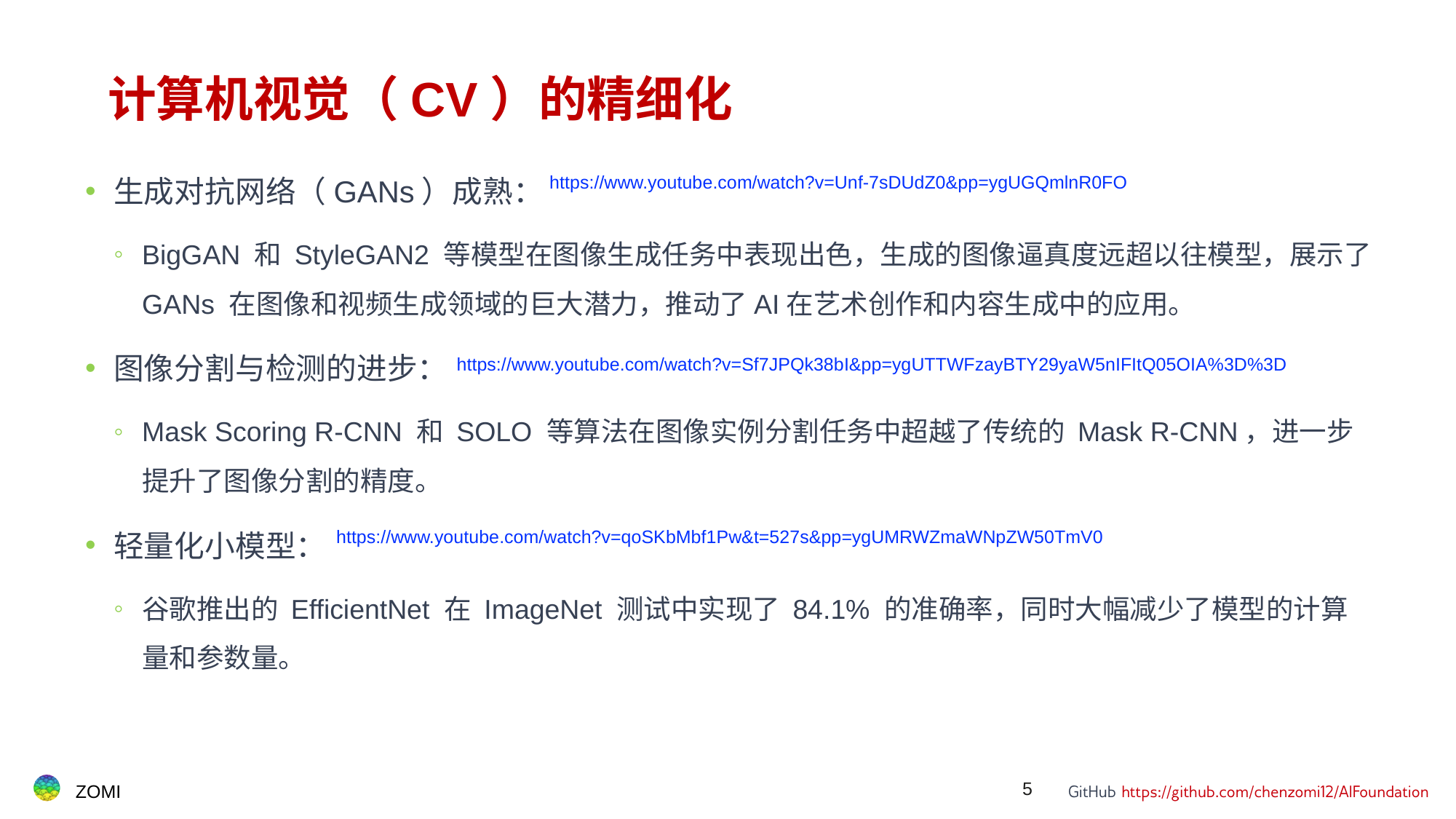

# 计算机视觉（CV）的精细化
生成对抗网络（GANs）成熟：
BigGAN 和 StyleGAN2 等模型在图像生成任务中表现出色，生成的图像逼真度远超以往模型，展示了 GANs 在图像和视频生成领域的巨大潜力，推动了AI在艺术创作和内容生成中的应用。
图像分割与检测的进步：
Mask Scoring R-CNN 和 SOLO 等算法在图像实例分割任务中超越了传统的 Mask R-CNN，进一步提升了图像分割的精度。
轻量化小模型：
谷歌推出的 EfficientNet 在 ImageNet 测试中实现了 84.1% 的准确率，同时大幅减少了模型的计算量和参数量。

https://www.youtube.com/watch?v=Unf-7sDUdZ0&pp=ygUGQmlnR0FO
https://www.youtube.com/watch?v=Sf7JPQk38bI&pp=ygUTTWFzayBTY29yaW5nIFItQ05OIA%3D%3D
https://www.youtube.com/watch?v=qoSKbMbf1Pw&t=527s&pp=ygUMRWZmaWNpZW50TmV0